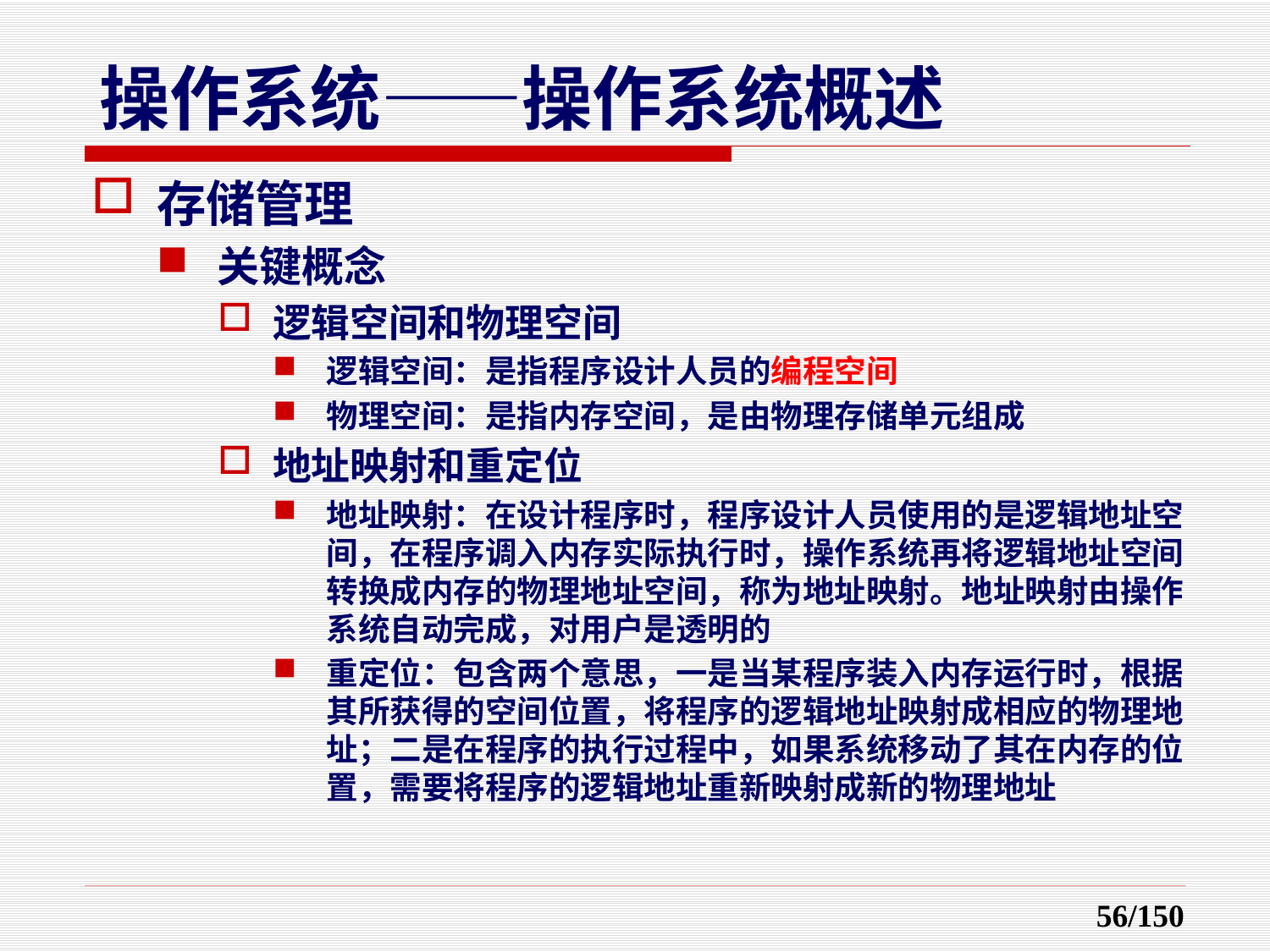

存储管理
关键概念
逻辑空间和物理空间
逻辑空间：是指程序设计人员的编程空间
物理空间：是指内存空间，是由物理存储单元组成
地址映射和重定位
地址映射：在设计程序时，程序设计人员使用的是逻辑地址空间，在程序调入内存实际执行时，操作系统再将逻辑地址空间转换成内存的物理地址空间，称为地址映射。地址映射由操作系统自动完成，对用户是透明的
重定位：包含两个意思，一是当某程序装入内存运行时，根据其所获得的空间位置，将程序的逻辑地址映射成相应的物理地址；二是在程序的执行过程中，如果系统移动了其在内存的位置，需要将程序的逻辑地址重新映射成新的物理地址